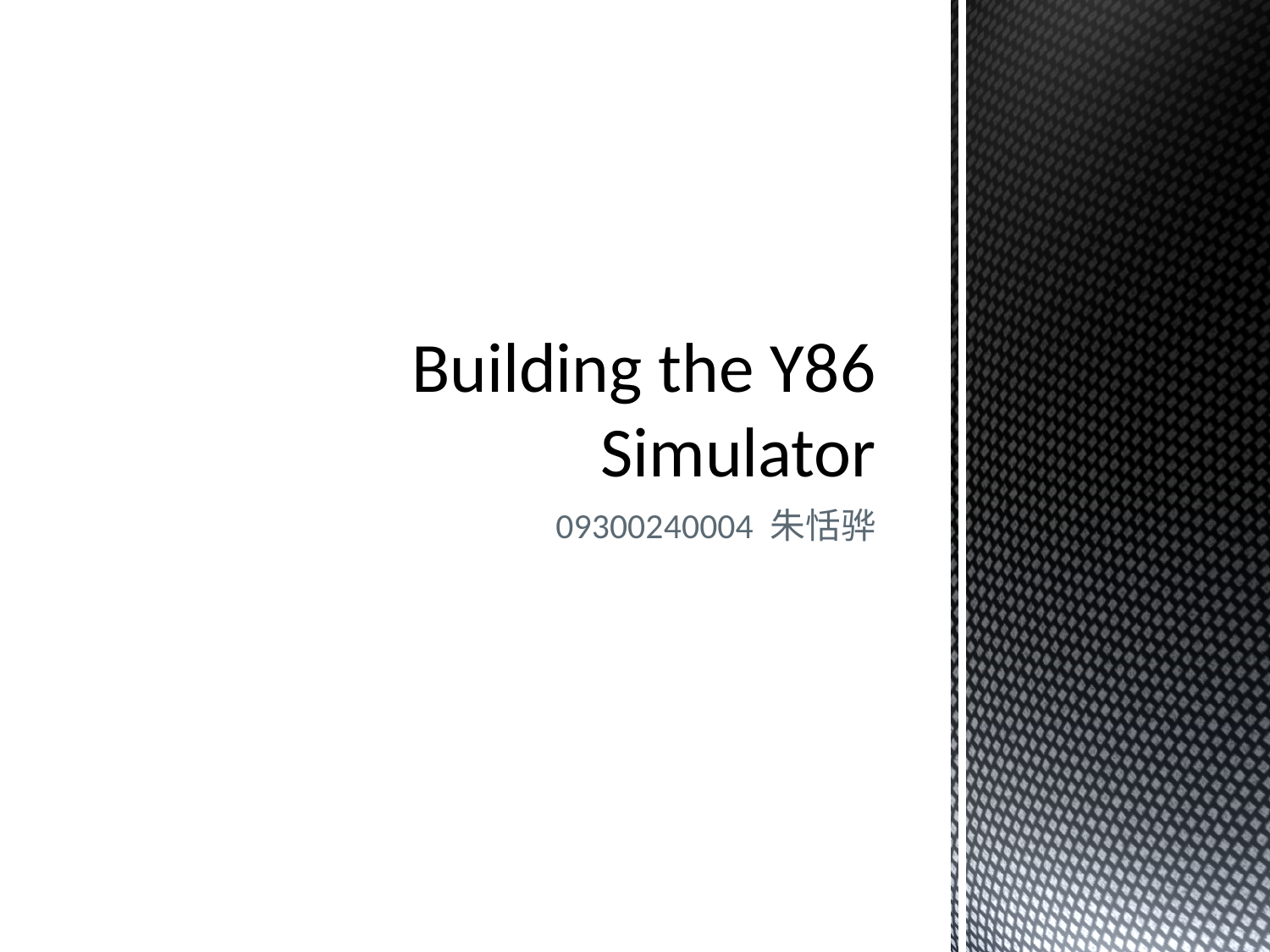

# Building the Y86 Simulator
09300240004 朱恬骅